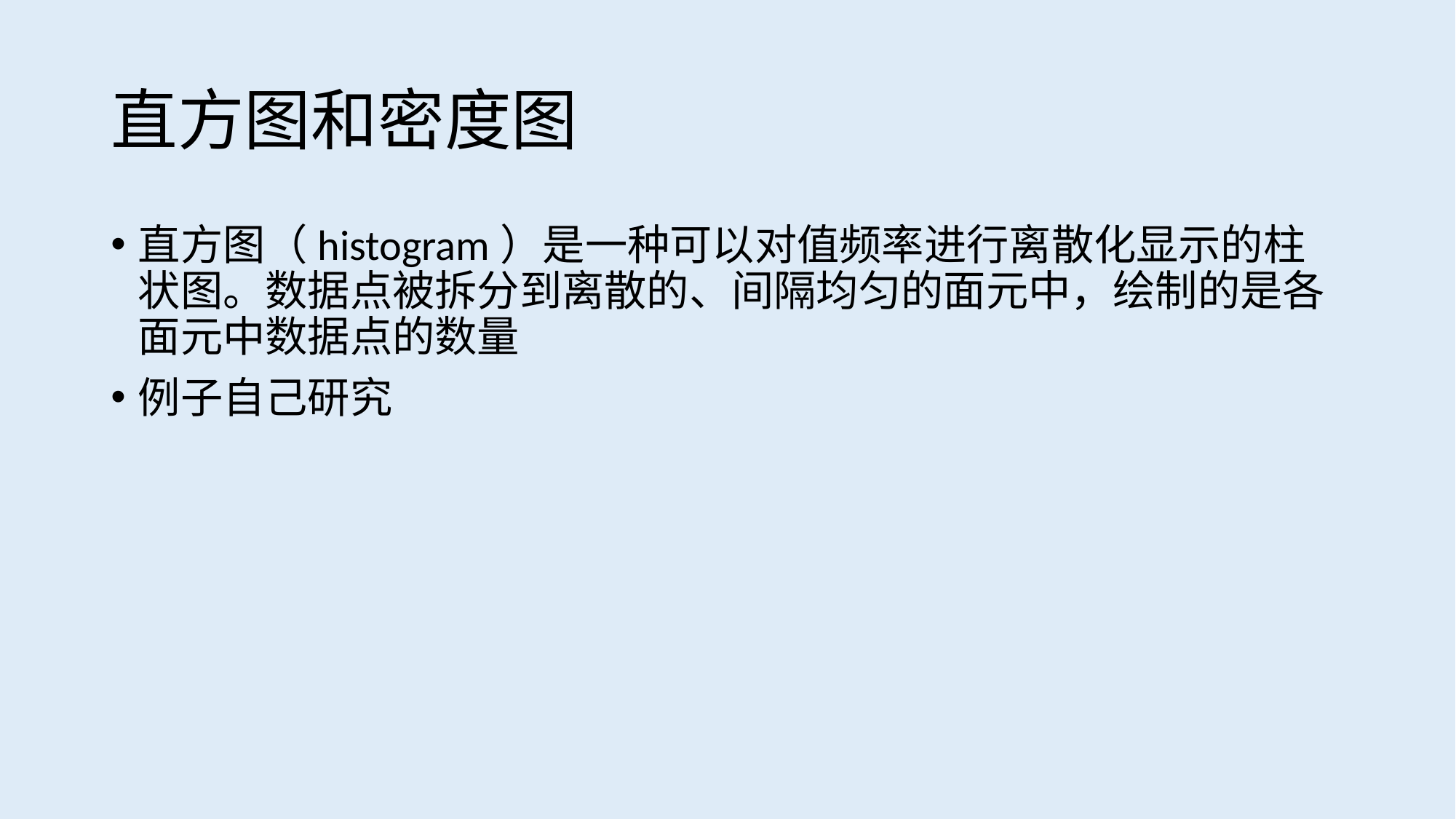

# 直方图和密度图
直方图（histogram）是一种可以对值频率进行离散化显示的柱状图。数据点被拆分到离散的、间隔均匀的面元中，绘制的是各面元中数据点的数量
例子自己研究